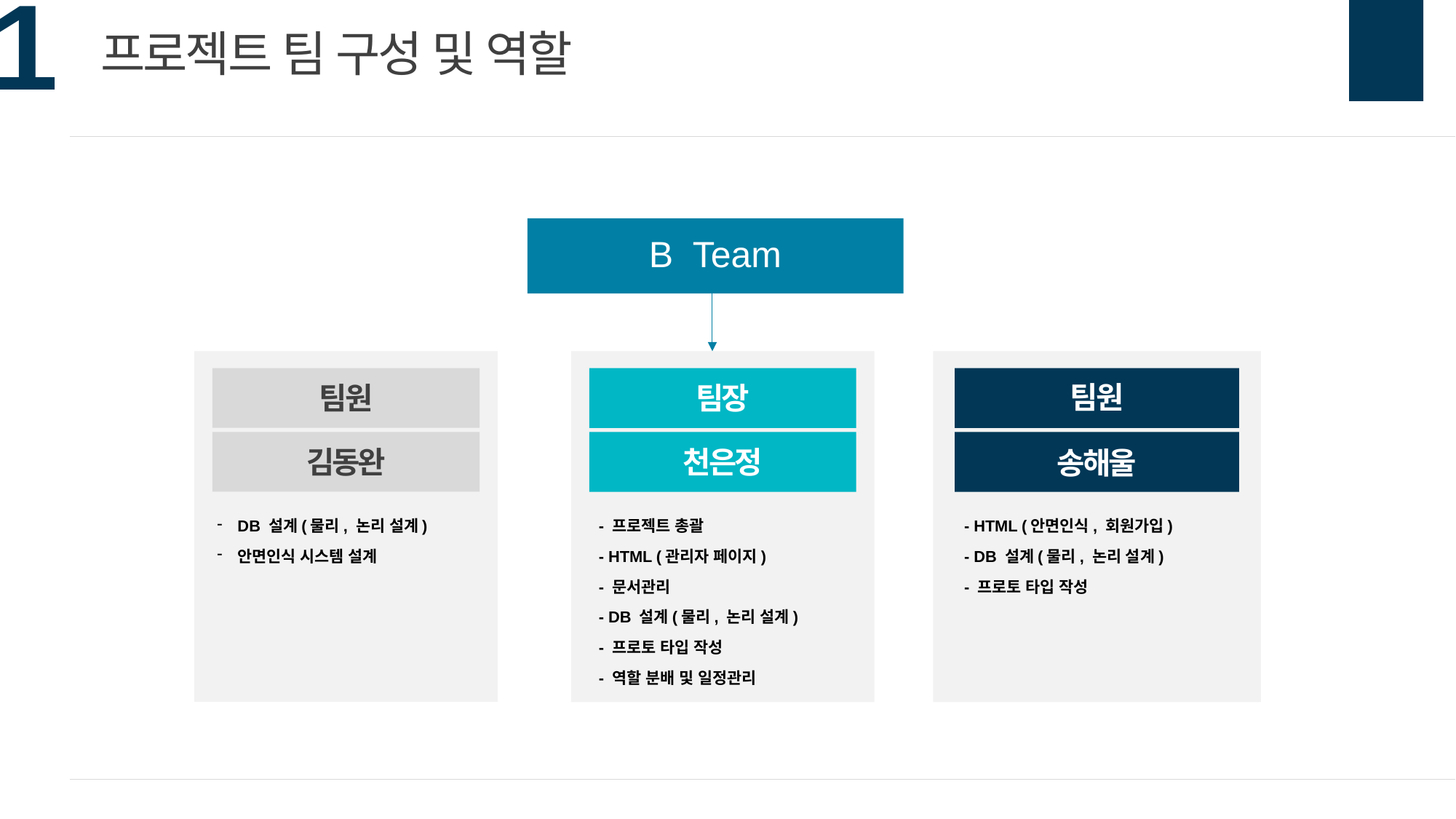

프로젝트 팀 구성 및 역할

B  Team

팀원
팀원
팀장

김동완
천은정
송해울
- 프로젝트 총괄
- HTML (관리자 페이지)
- 문서관리
- DB 설계(물리, 논리 설계)
- 프로토 타입 작성
- 역할 분배 및 일정관리

- HTML (안면인식, 회원가입)
- DB 설계(물리, 논리 설계)
- 프로토 타입 작성

DB 설계(물리, 논리 설계)
안면인식 시스템 설계